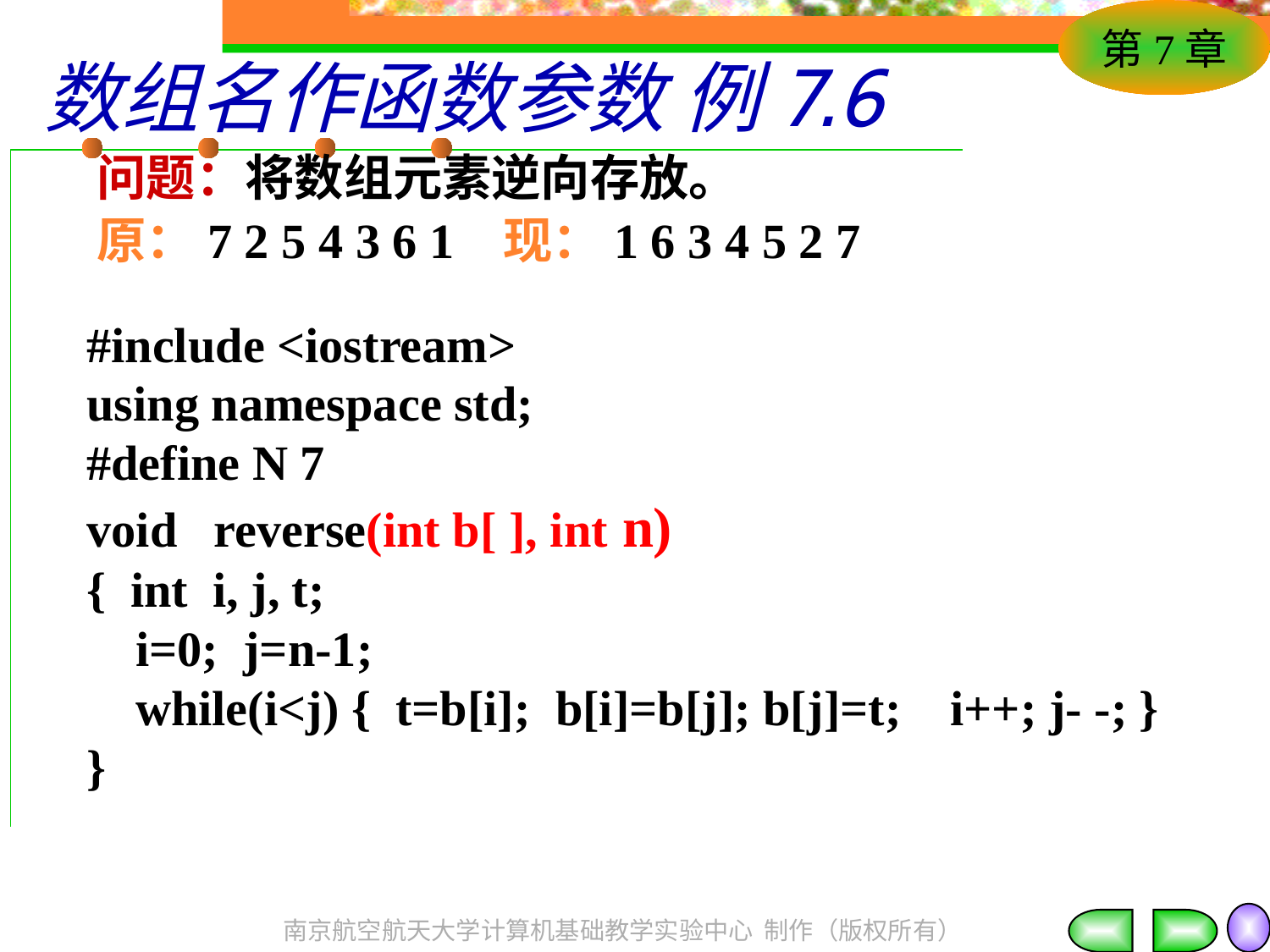

# 数组名作函数参数 例7.6
问题：将数组元素逆向存放。
原：7 2 5 4 3 6 1   现：1 6 3 4 5 2 7
#include <iostream>
using namespace std;
#define N 7
void   reverse(int b[ ], int n)
{  int  i, j, t;
    i=0;  j=n-1;
    while(i<j) {  t=b[i];  b[i]=b[j]; b[j]=t;    i++; j- -; }
}